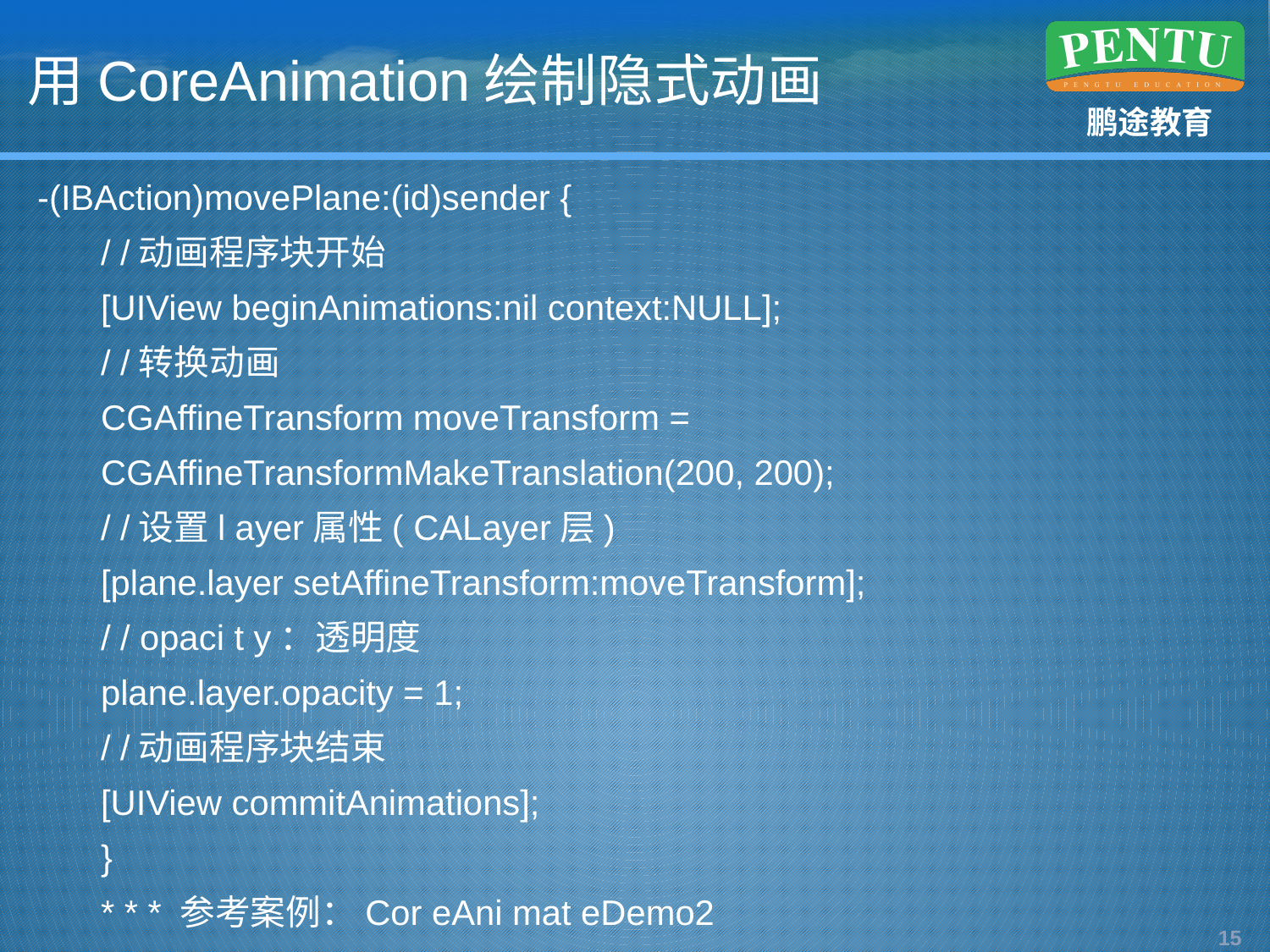

# 用CoreAnimation绘制隐式动画
-(IBAction)movePlane:(id)sender {
/ /动画程序块开始
[UIView beginAnimations:nil context:NULL];
/ /转换动画
CGAffineTransform moveTransform = CGAffineTransformMakeTranslation(200, 200);
/ /设置l ayer属性( CALayer层)
[plane.layer setAffineTransform:moveTransform];
/ / opaci t y：透明度
plane.layer.opacity = 1;
/ /动画程序块结束
[UIView commitAnimations];
}
* * * 参考案例：Cor eAni mat eDemo2
15